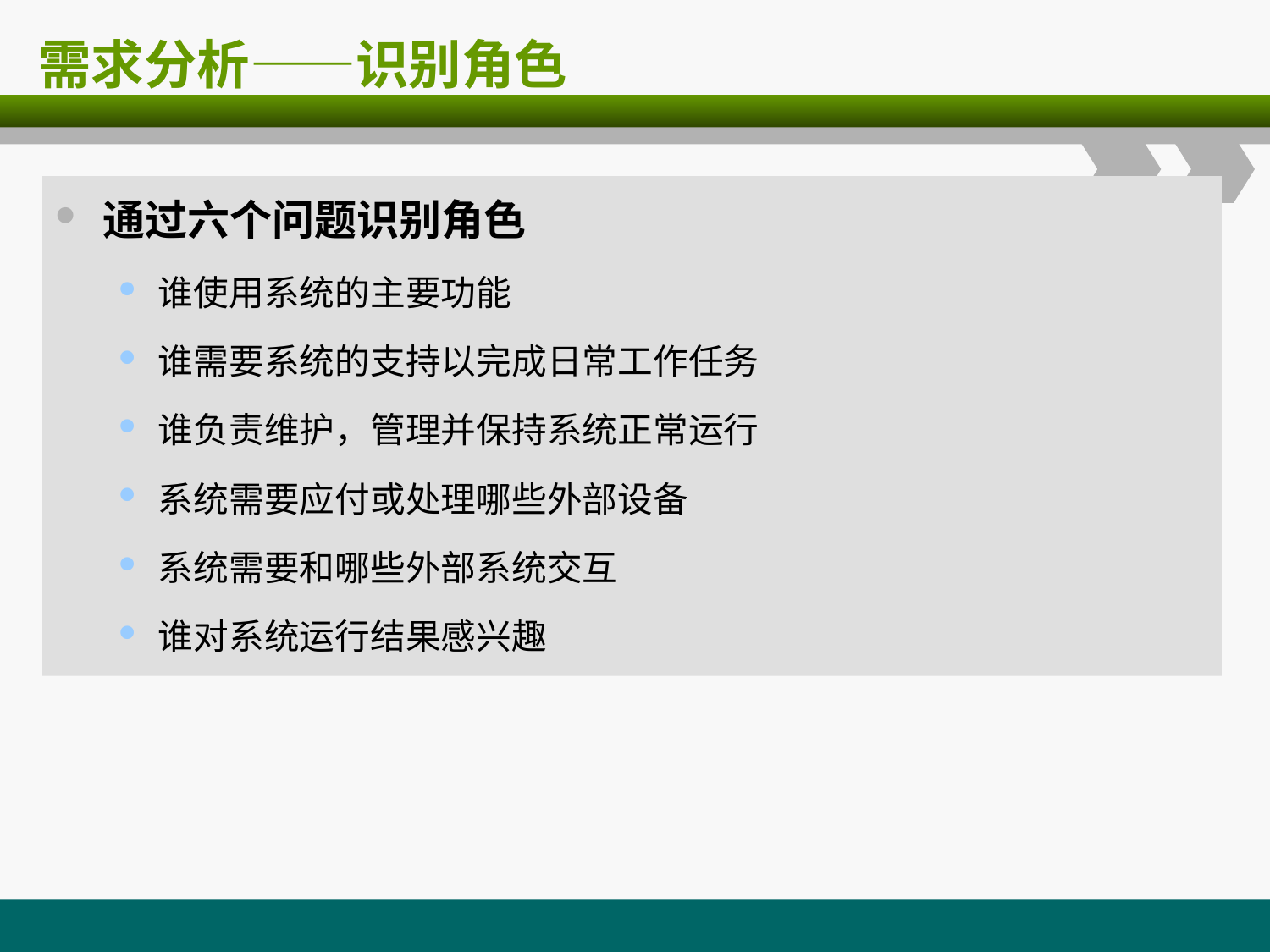

# 需求分析——识别角色
通过六个问题识别角色
谁使用系统的主要功能
谁需要系统的支持以完成日常工作任务
谁负责维护，管理并保持系统正常运行
系统需要应付或处理哪些外部设备
系统需要和哪些外部系统交互
谁对系统运行结果感兴趣